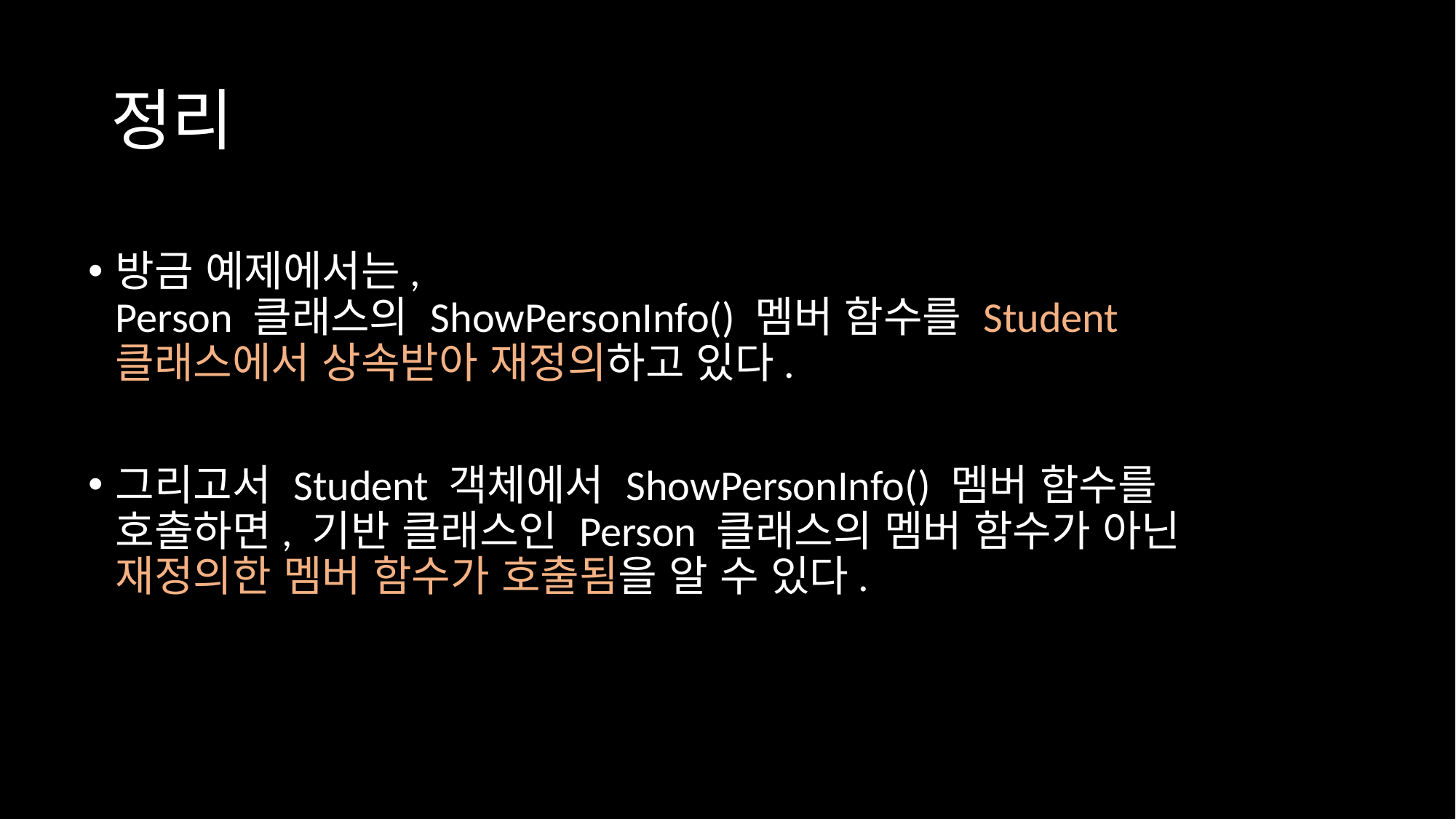

# 정리
방금 예제에서는,
Person 클래스의 ShowPersonInfo() 멤버 함수를 Student 클래스에서 상속받아 재정의하고 있다.

그리고서 Student 객체에서 ShowPersonInfo() 멤버 함수를 호출하면, 기반 클래스인 Person 클래스의 멤버 함수가 아닌 재정의한 멤버 함수가 호출됨을 알 수 있다.